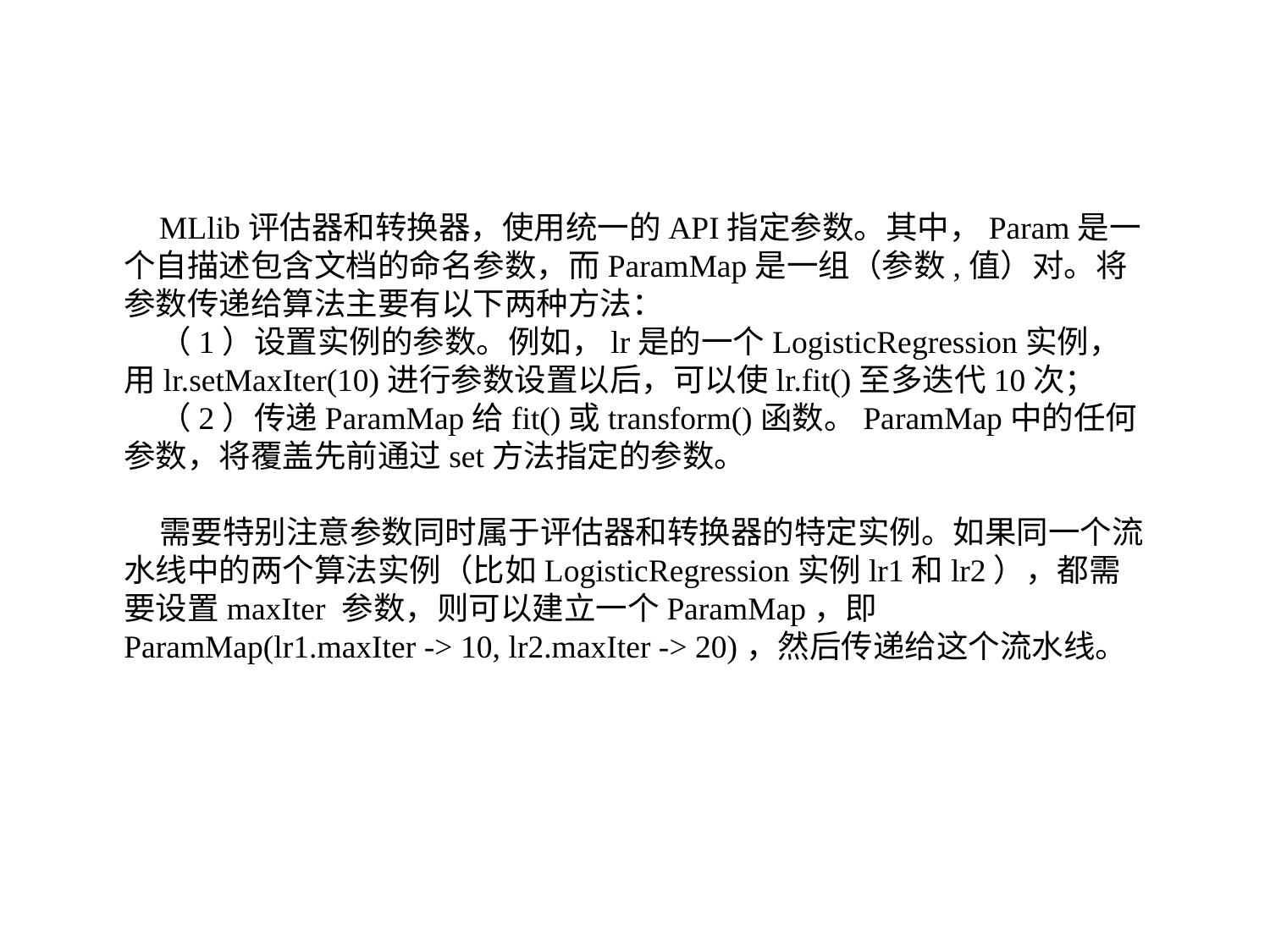

# 9.5.2 流水线工作过程
MLlib评估器和转换器，使用统一的API指定参数。其中，Param是一个自描述包含文档的命名参数，而ParamMap是一组（参数,值）对。将参数传递给算法主要有以下两种方法：
（1）设置实例的参数。例如，lr是的一个LogisticRegression实例，用lr.setMaxIter(10)进行参数设置以后，可以使lr.fit()至多迭代10次；
（2）传递ParamMap给fit()或transform()函数。ParamMap中的任何参数，将覆盖先前通过set方法指定的参数。

需要特别注意参数同时属于评估器和转换器的特定实例。如果同一个流水线中的两个算法实例（比如LogisticRegression实例lr1和lr2），都需要设置maxIter 参数，则可以建立一个ParamMap，即ParamMap(lr1.maxIter -> 10, lr2.maxIter -> 20)，然后传递给这个流水线。